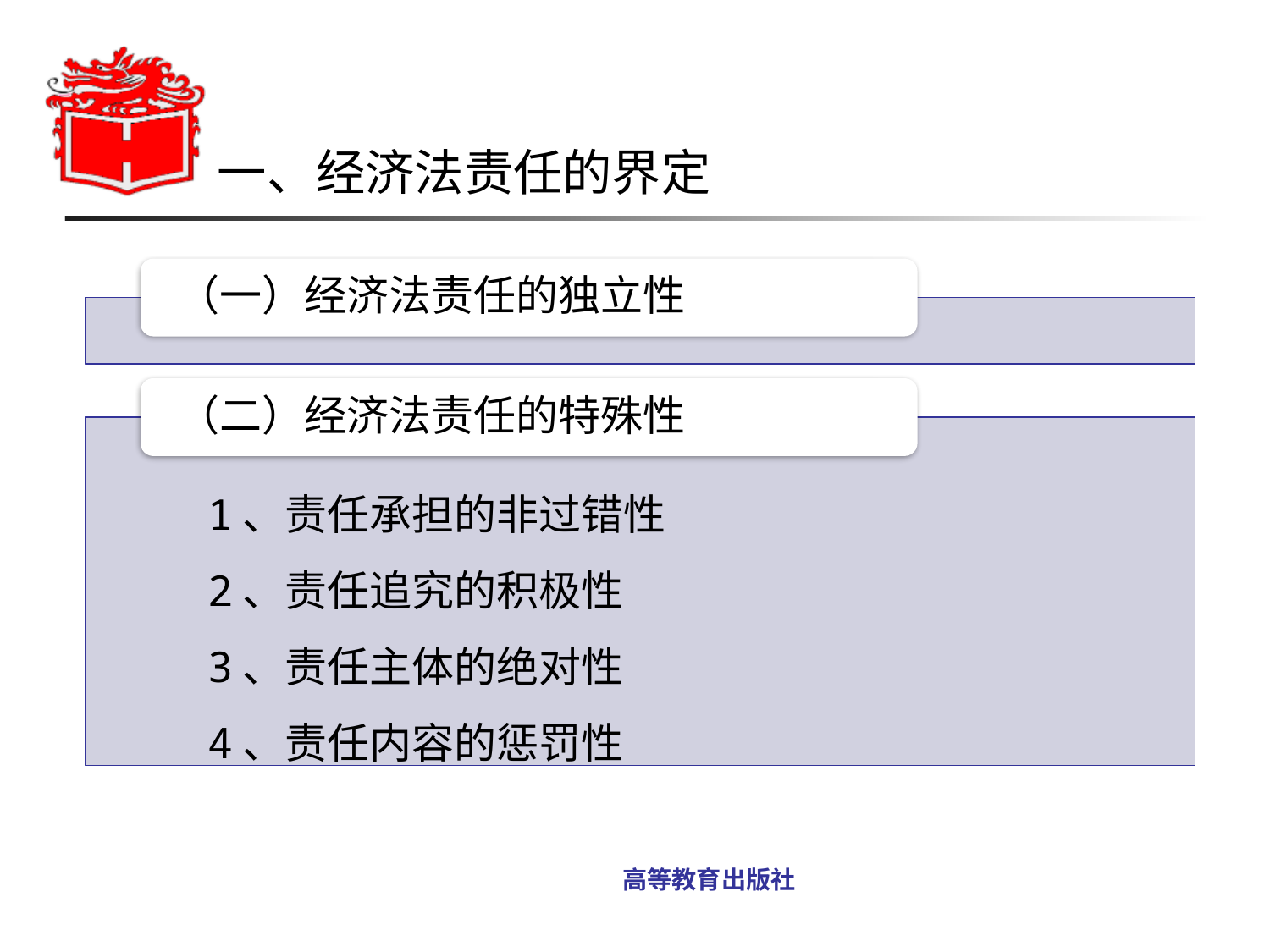

一、经济法责任的界定
（一）经济法责任的独立性
（二）经济法责任的特殊性
1、责任承担的非过错性
2、责任追究的积极性
3、责任主体的绝对性
4、责任内容的惩罚性

高等教育出版社